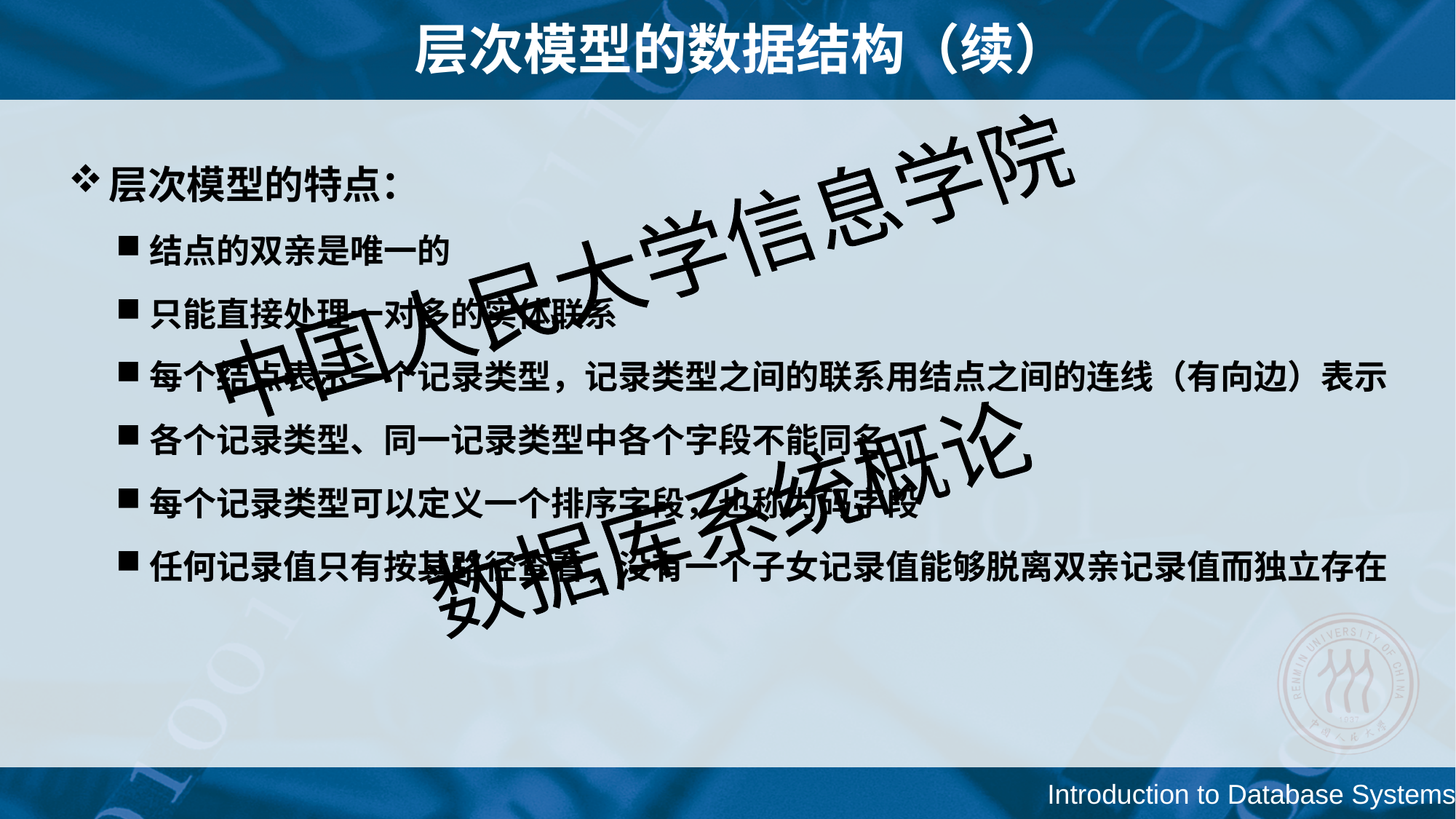

# 层次模型的数据结构（续）
层次模型的特点：
结点的双亲是唯一的
只能直接处理一对多的实体联系
每个结点表示一个记录类型，记录类型之间的联系用结点之间的连线（有向边）表示
各个记录类型、同一记录类型中各个字段不能同名
每个记录类型可以定义一个排序字段，也称为码字段
任何记录值只有按其路径查看，没有一个子女记录值能够脱离双亲记录值而独立存在